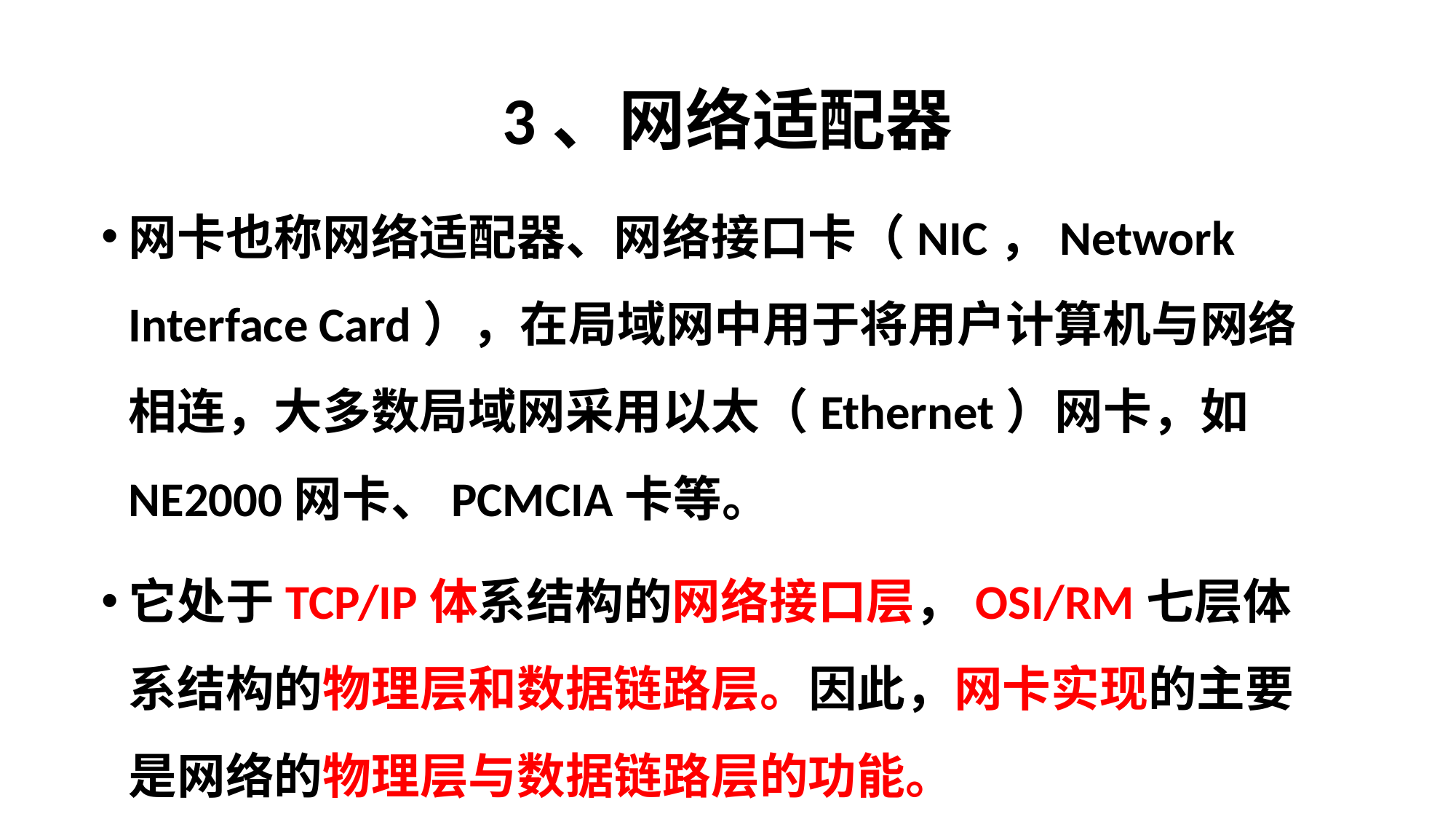

# 3、网络适配器
网卡也称网络适配器、网络接口卡（NIC，Network Interface Card），在局域网中用于将用户计算机与网络相连，大多数局域网采用以太（Ethernet）网卡，如NE2000网卡、PCMCIA卡等。
它处于TCP/IP体系结构的网络接口层，OSI/RM七层体系结构的物理层和数据链路层。因此，网卡实现的主要是网络的物理层与数据链路层的功能。